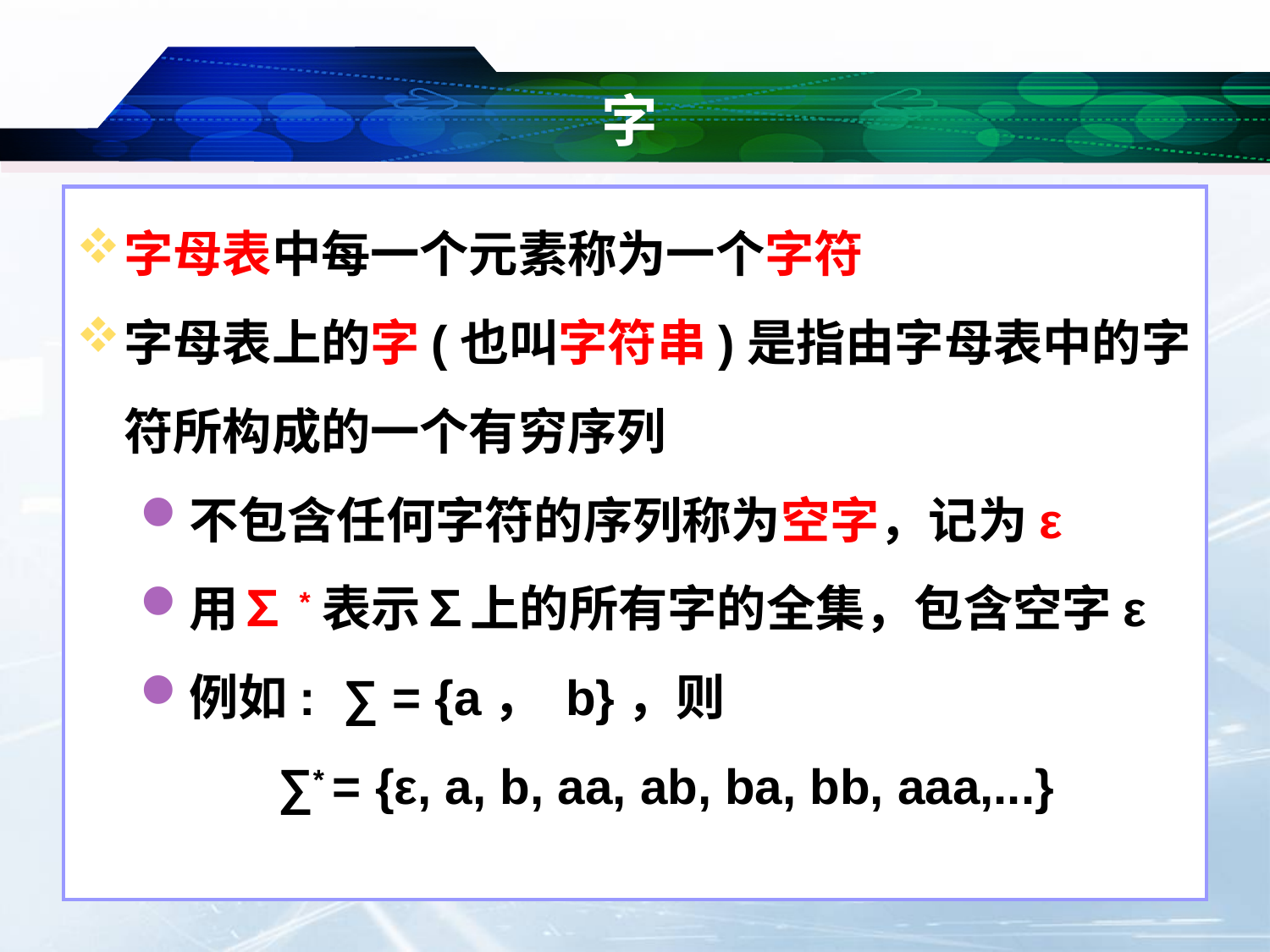

# 字
字母表中每一个元素称为一个字符
字母表上的字(也叫字符串)是指由字母表中的字符所构成的一个有穷序列
不包含任何字符的序列称为空字，记为ε
用∑*表示∑上的所有字的全集，包含空字ε
例如:  ∑ = {a， b}，则
∑* = {ε, a, b, aa, ab, ba, bb, aaa,...}